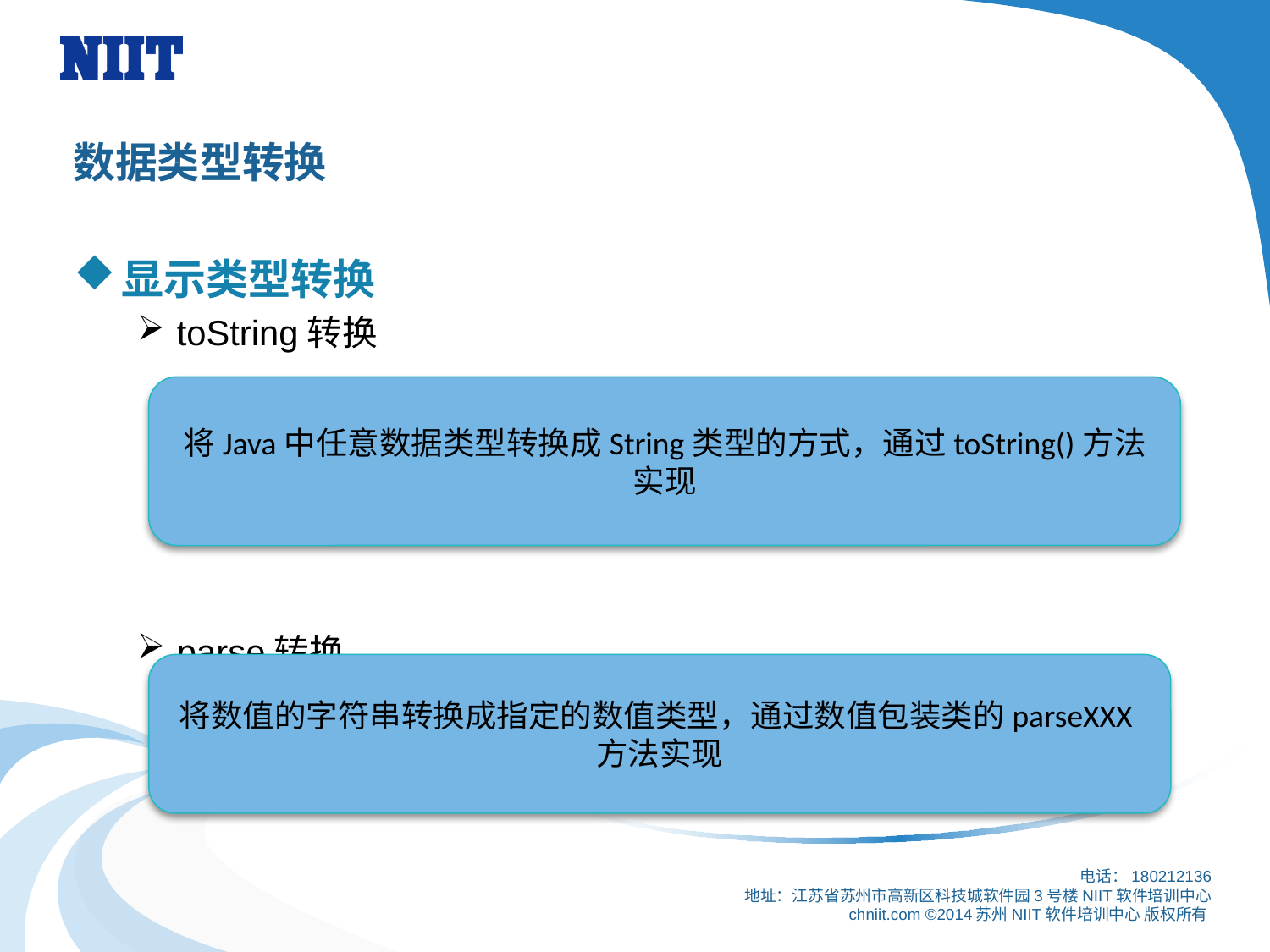

# 数据类型转换
显示类型转换
toString转换

parse转换
将Java中任意数据类型转换成String类型的方式，通过toString()方法实现
将数值的字符串转换成指定的数值类型，通过数值包装类的parseXXX方法实现